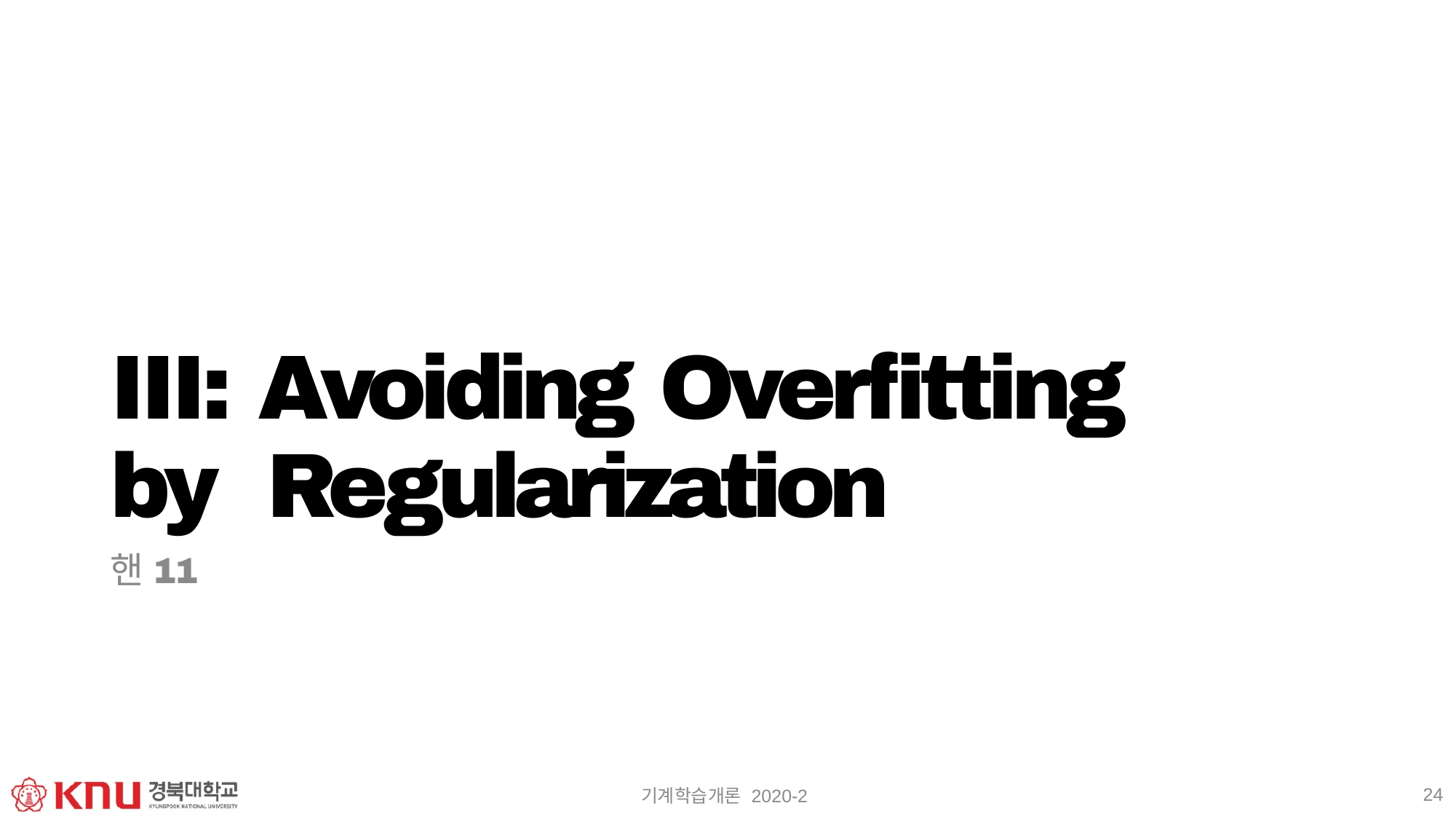

# III: Avoiding Overfitting by  Regularization
핸11
24
기계학습개론 2020-2